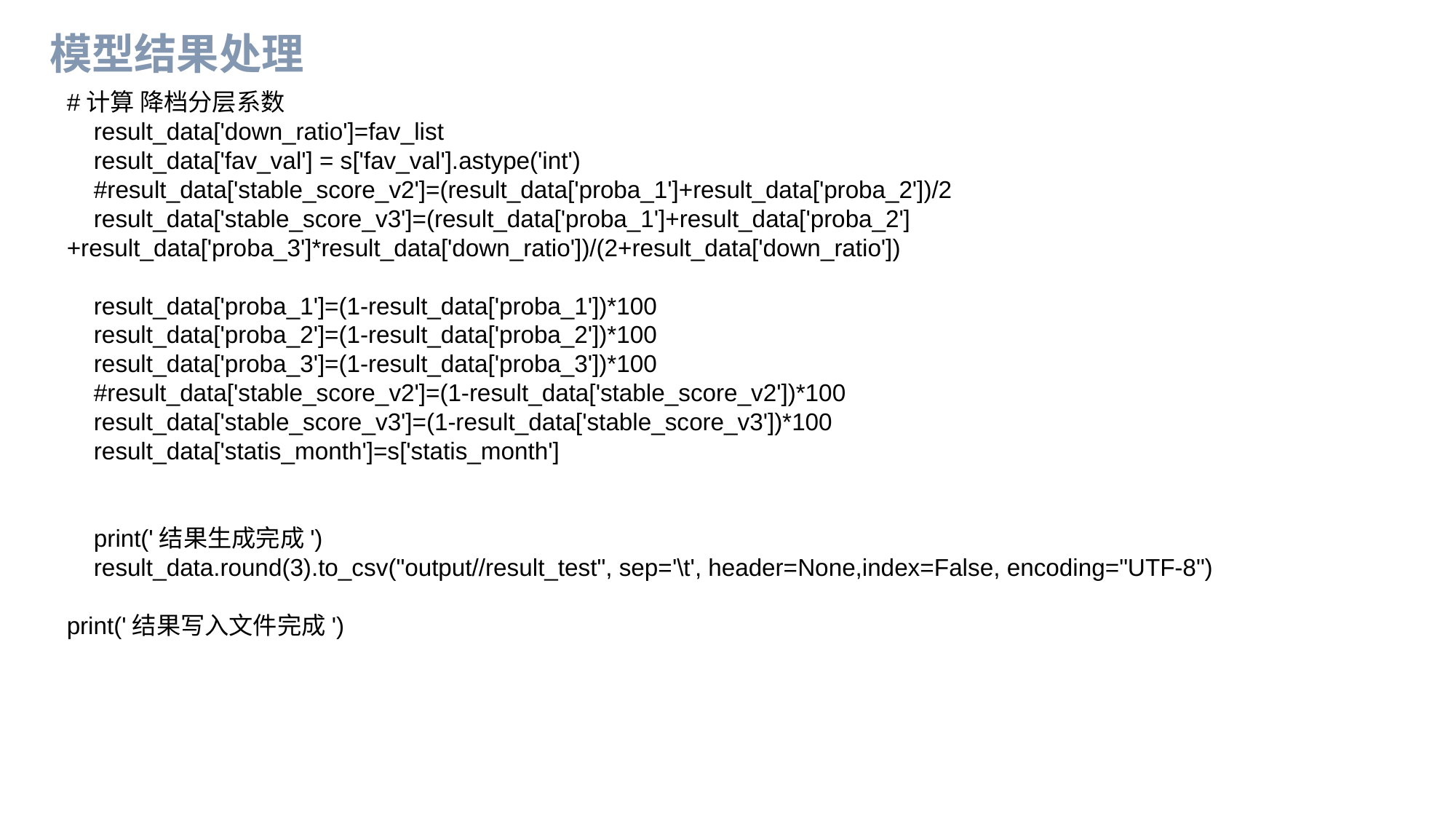

模型结果处理
#计算 降档分层系数
    result_data['down_ratio']=fav_list
    result_data['fav_val'] = s['fav_val'].astype('int')
    #result_data['stable_score_v2']=(result_data['proba_1']+result_data['proba_2'])/2
    result_data['stable_score_v3']=(result_data['proba_1']+result_data['proba_2']+result_data['proba_3']*result_data['down_ratio'])/(2+result_data['down_ratio'])

    result_data['proba_1']=(1-result_data['proba_1'])*100
    result_data['proba_2']=(1-result_data['proba_2'])*100
    result_data['proba_3']=(1-result_data['proba_3'])*100
    #result_data['stable_score_v2']=(1-result_data['stable_score_v2'])*100
    result_data['stable_score_v3']=(1-result_data['stable_score_v3'])*100
    result_data['statis_month']=s['statis_month']

    print('结果生成完成')
    result_data.round(3).to_csv("output//result_test", sep='\t', header=None,index=False, encoding="UTF-8")

print('结果写入文件完成')